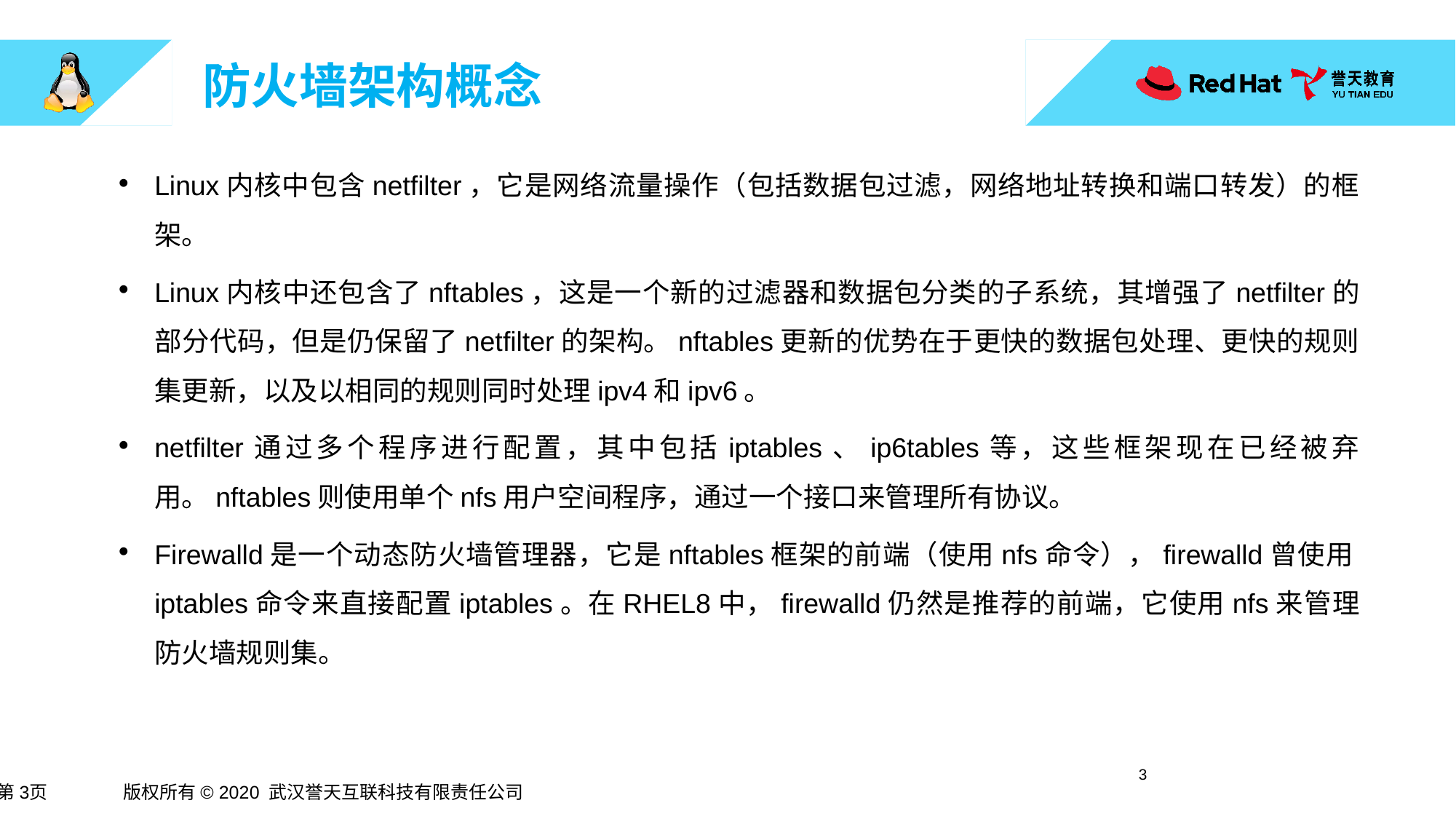

# 防火墙架构概念
Linux内核中包含netfilter，它是网络流量操作（包括数据包过滤，网络地址转换和端口转发）的框架。
Linux内核中还包含了nftables，这是一个新的过滤器和数据包分类的子系统，其增强了netfilter的部分代码，但是仍保留了netfilter的架构。nftables更新的优势在于更快的数据包处理、更快的规则集更新，以及以相同的规则同时处理ipv4和ipv6。
netfilter通过多个程序进行配置，其中包括iptables、ip6tables等，这些框架现在已经被弃用。nftables则使用单个nfs用户空间程序，通过一个接口来管理所有协议。
Firewalld是一个动态防火墙管理器，它是nftables框架的前端（使用nfs命令），firewalld曾使用iptables命令来直接配置iptables。在RHEL8中，firewalld仍然是推荐的前端，它使用nfs来管理防火墙规则集。

3